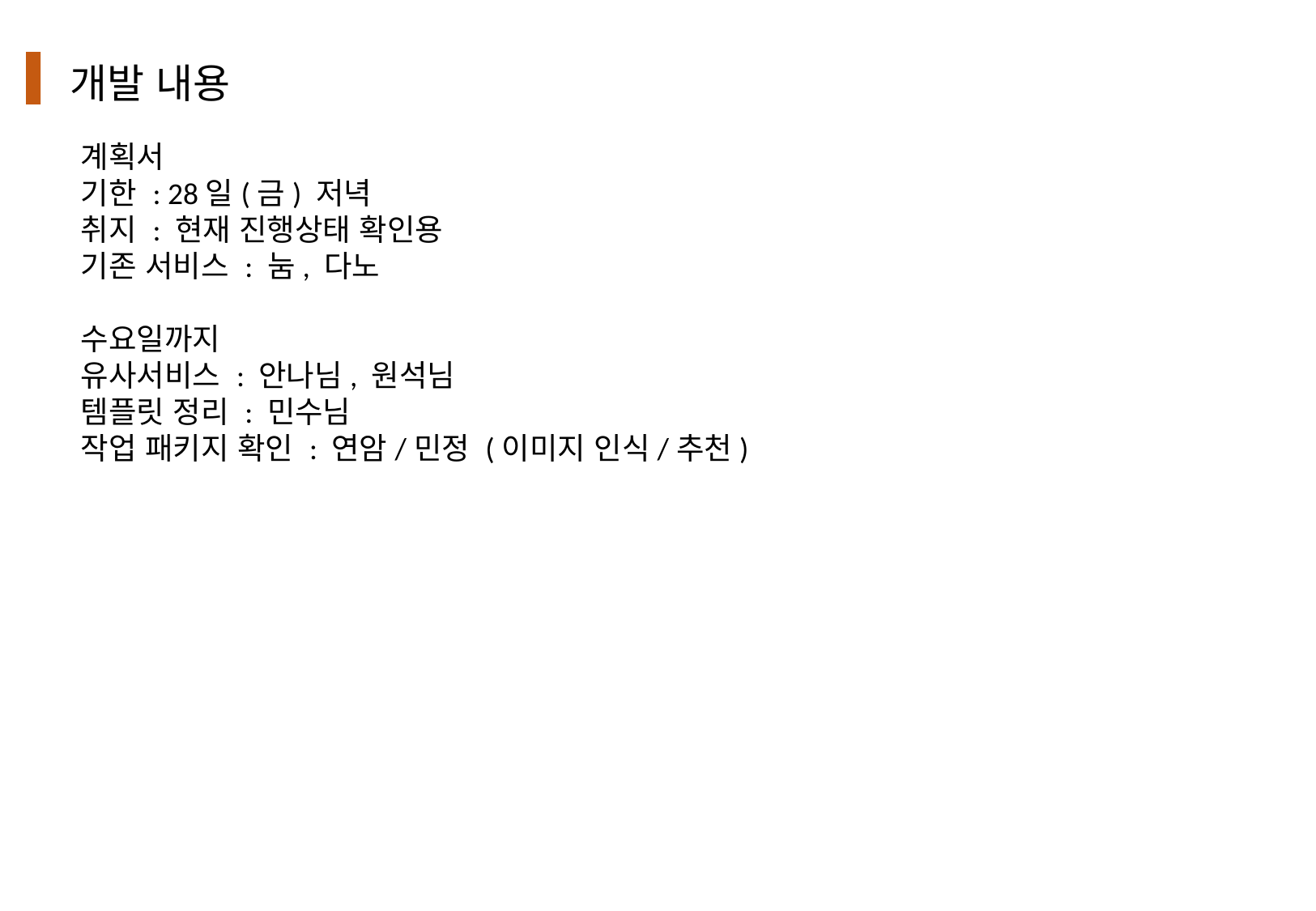

개발 내용

계획서
기한 : 28일(금) 저녁
취지 : 현재 진행상태 확인용
기존 서비스 : 눔, 다노

수요일까지
유사서비스 : 안나님, 원석님
템플릿 정리 : 민수님
작업 패키지 확인 : 연암/민정 (이미지 인식/추천)